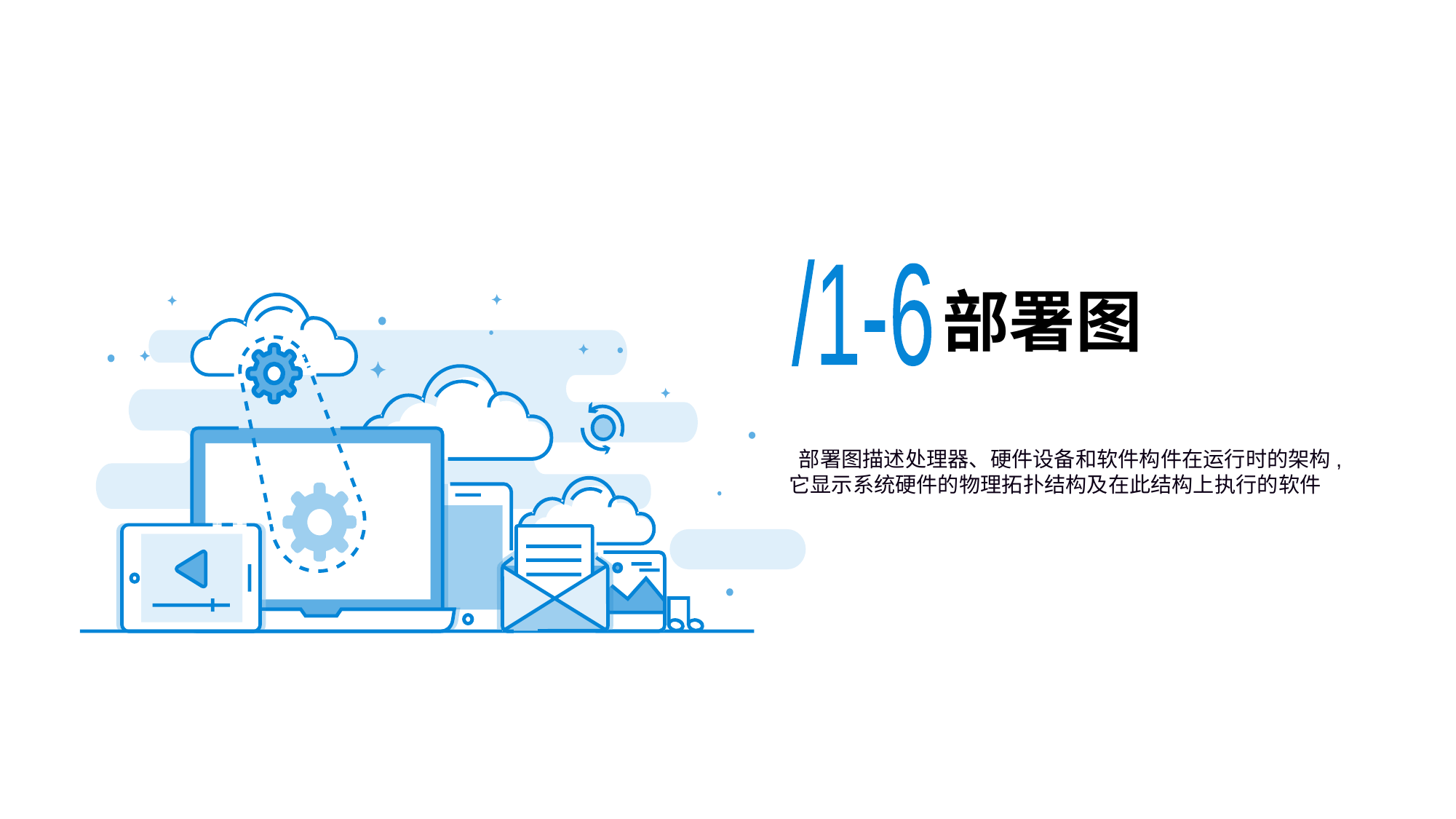

# 部署图
/1-6
 部署图描述处理器、硬件设备和软件构件在运行时的架构,它显示系统硬件的物理拓扑结构及在此结构上执行的软件